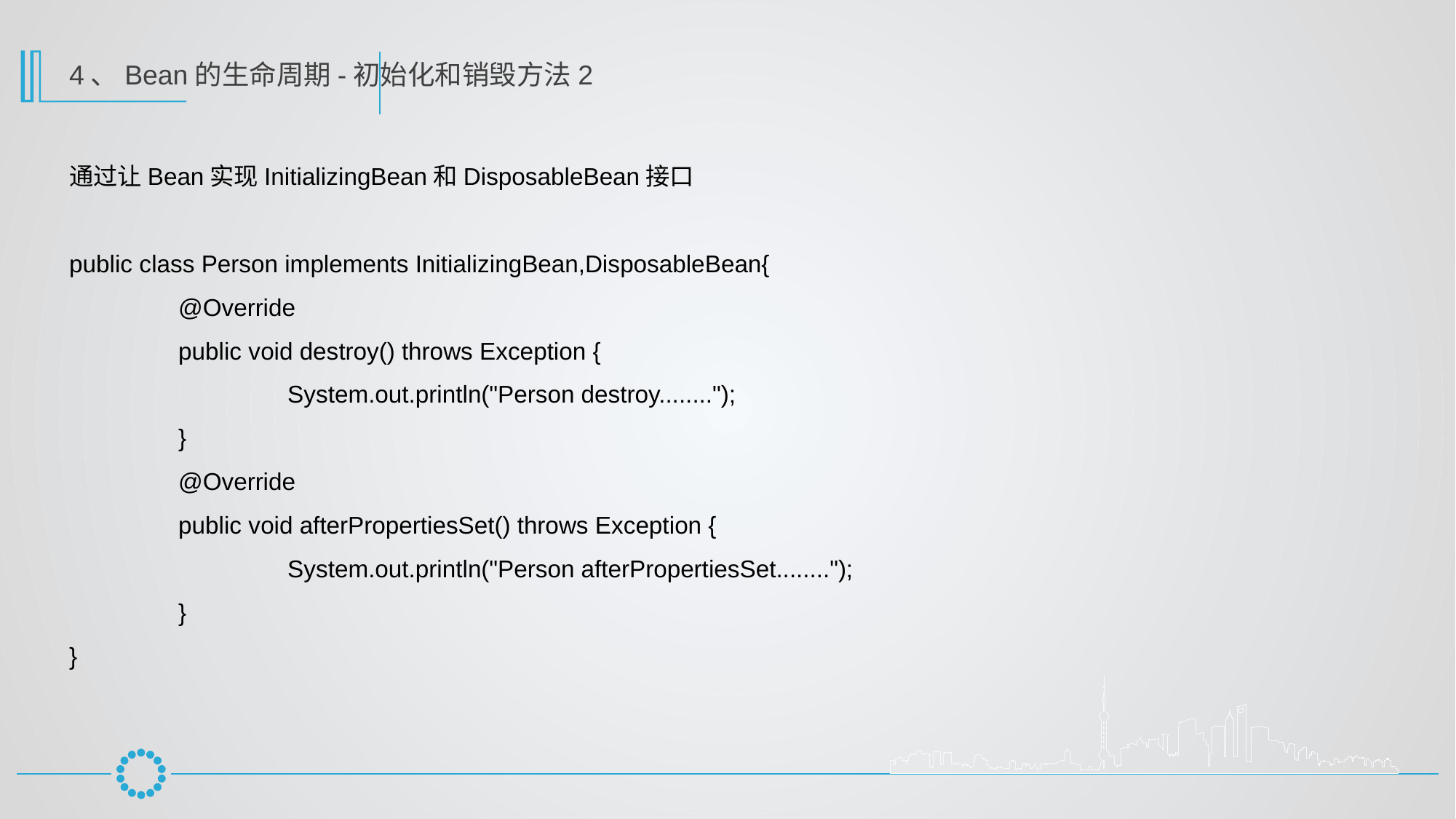

4、Bean的生命周期-初始化和销毁方法2

通过让Bean实现InitializingBean和DisposableBean接口

public class Person implements InitializingBean,DisposableBean{
	@Override
	public void destroy() throws Exception {
		System.out.println("Person destroy........");
	}
	@Override
	public void afterPropertiesSet() throws Exception {
		System.out.println("Person afterPropertiesSet........");
	}
}

12